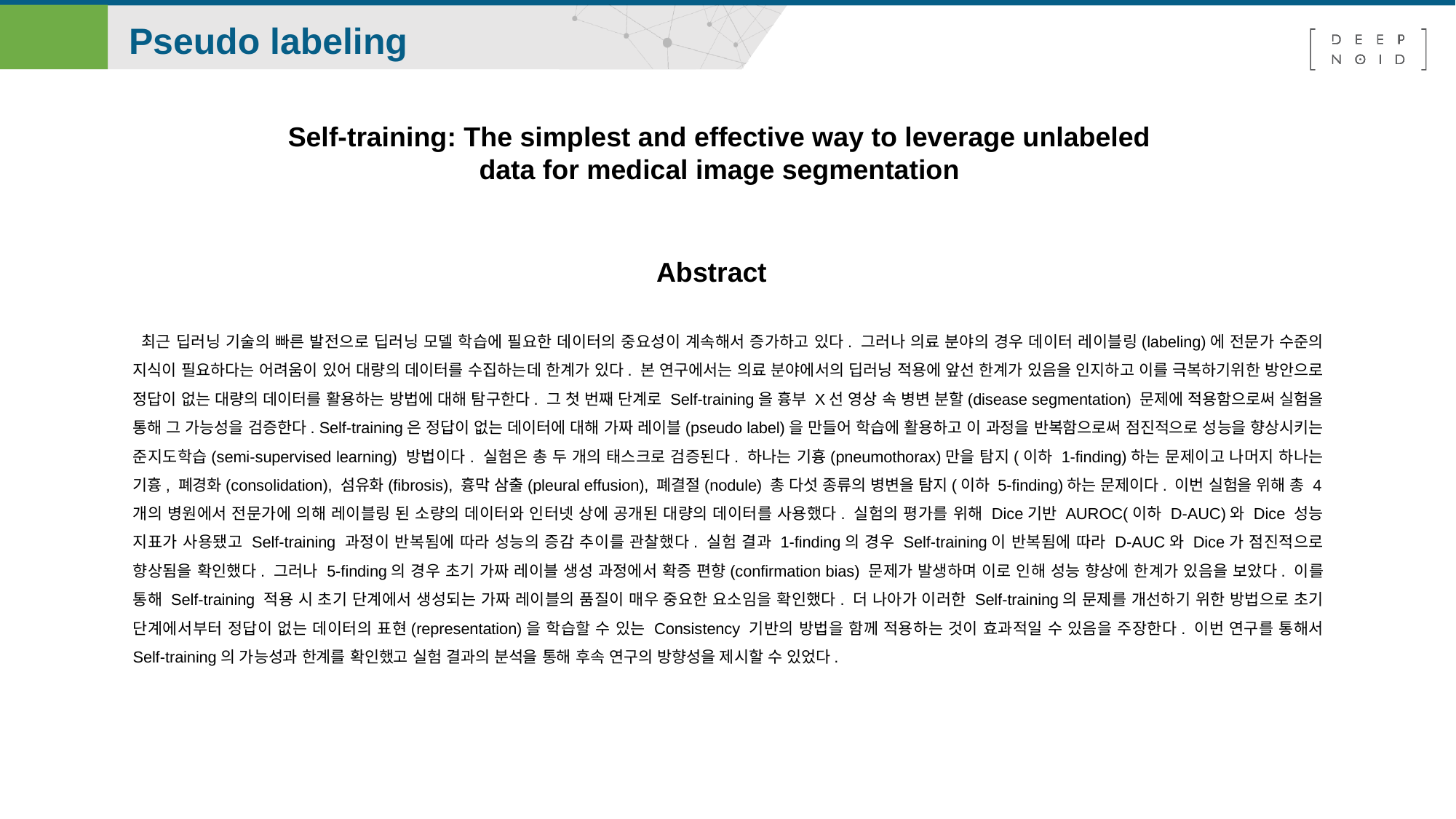

II 01.
Pseudo labeling
Self-training: The simplest and effective way to leverage unlabeled data for medical image segmentation​
Abstract
 최근 딥러닝 기술의 빠른 발전으로 딥러닝 모델 학습에 필요한 데이터의 중요성이 계속해서 증가하고 있다. 그러나 의료 분야의 경우 데이터 레이블링(labeling)에 전문가 수준의 지식이 필요하다는 어려움이 있어 대량의 데이터를 수집하는데 한계가 있다. 본 연구에서는 의료 분야에서의 딥러닝 적용에 앞선 한계가 있음을 인지하고 이를 극복하기위한 방안으로 정답이 없는 대량의 데이터를 활용하는 방법에 대해 탐구한다. 그 첫 번째 단계로 Self-training을 흉부 X선 영상 속 병변 분할(disease segmentation) 문제에 적용함으로써 실험을 통해 그 가능성을 검증한다. Self-training은 정답이 없는 데이터에 대해 가짜 레이블(pseudo label)을 만들어 학습에 활용하고 이 과정을 반복함으로써 점진적으로 성능을 향상시키는 준지도학습(semi-supervised learning) 방법이다. 실험은 총 두 개의 태스크로 검증된다. 하나는 기흉(pneumothorax)만을 탐지(이하 1-finding)하는 문제이고 나머지 하나는 기흉, 폐경화(consolidation), 섬유화(fibrosis), 흉막 삼출(pleural effusion), 폐결절(nodule) 총 다섯 종류의 병변을 탐지(이하 5-finding)하는 문제이다. 이번 실험을 위해 총 4개의 병원에서 전문가에 의해 레이블링 된 소량의 데이터와 인터넷 상에 공개된 대량의 데이터를 사용했다. 실험의 평가를 위해 Dice기반 AUROC(이하 D-AUC)와 Dice 성능 지표가 사용됐고 Self-training 과정이 반복됨에 따라 성능의 증감 추이를 관찰했다. 실험 결과 1-finding의 경우 Self-training이 반복됨에 따라 D-AUC와 Dice가 점진적으로 향상됨을 확인했다. 그러나 5-finding의 경우 초기 가짜 레이블 생성 과정에서 확증 편향(confirmation bias) 문제가 발생하며 이로 인해 성능 향상에 한계가 있음을 보았다. 이를 통해 Self-training 적용 시 초기 단계에서 생성되는 가짜 레이블의 품질이 매우 중요한 요소임을 확인했다. 더 나아가 이러한 Self-training의 문제를 개선하기 위한 방법으로 초기 단계에서부터 정답이 없는 데이터의 표현(representation)을 학습할 수 있는 Consistency 기반의 방법을 함께 적용하는 것이 효과적일 수 있음을 주장한다. 이번 연구를 통해서 Self-training의 가능성과 한계를 확인했고 실험 결과의 분석을 통해 후속 연구의 방향성을 제시할 수 있었다.